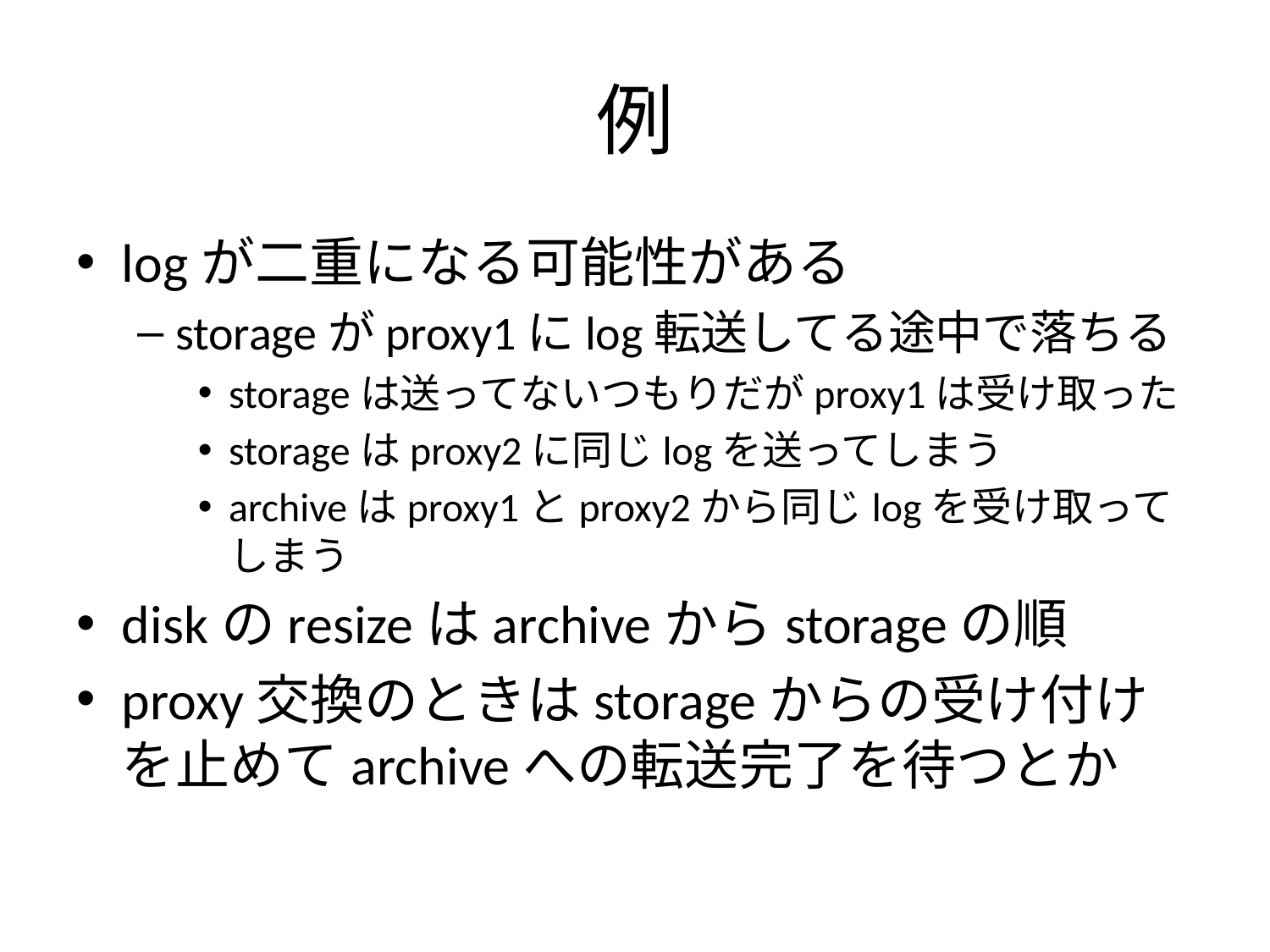

# 例
logが二重になる可能性がある
storageがproxy1にlog転送してる途中で落ちる
storageは送ってないつもりだがproxy1は受け取った
storageはproxy2に同じlogを送ってしまう
archiveはproxy1とproxy2から同じlogを受け取ってしまう
diskのresizeはarchiveからstorageの順
proxy交換のときはstorageからの受け付けを止めてarchiveへの転送完了を待つとか